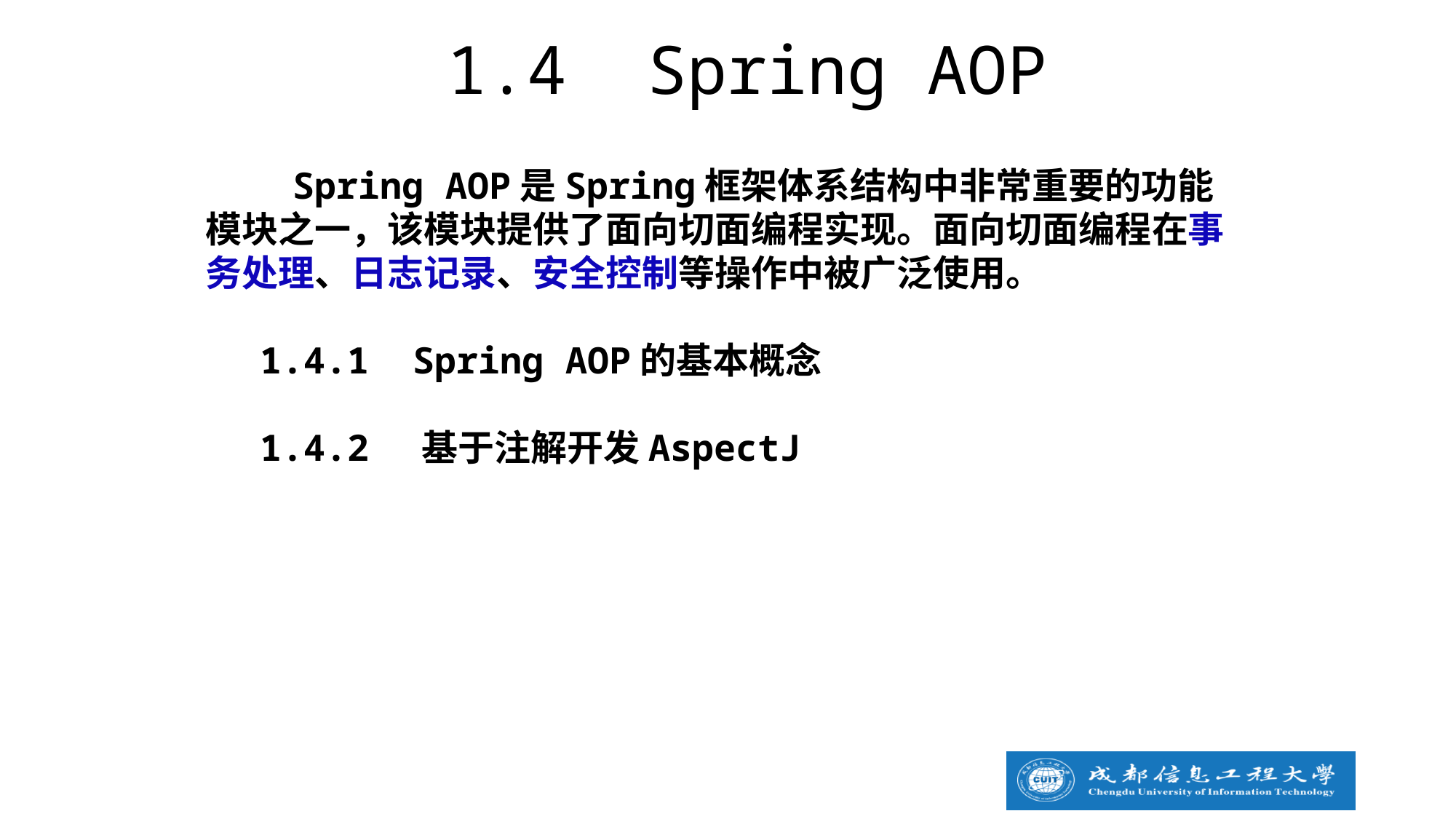

1.4  Spring AOP
    Spring AOP是Spring框架体系结构中非常重要的功能模块之一，该模块提供了面向切面编程实现。面向切面编程在事务处理、日志记录、安全控制等操作中被广泛使用。

1.4.1  Spring AOP的基本概念

1.4.2  基于注解开发AspectJ